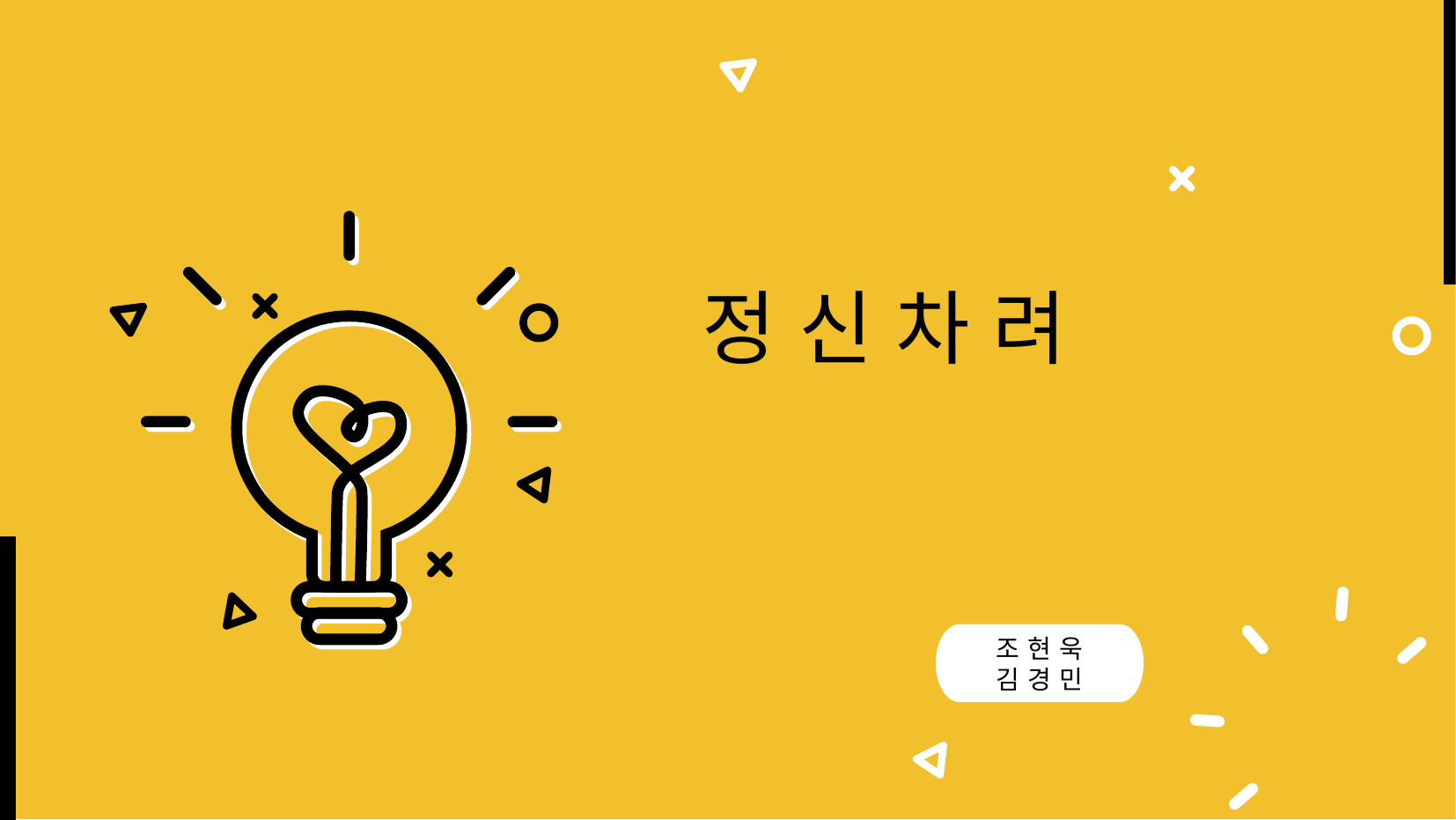

정 신 차 려
조 현 욱
김 경 민